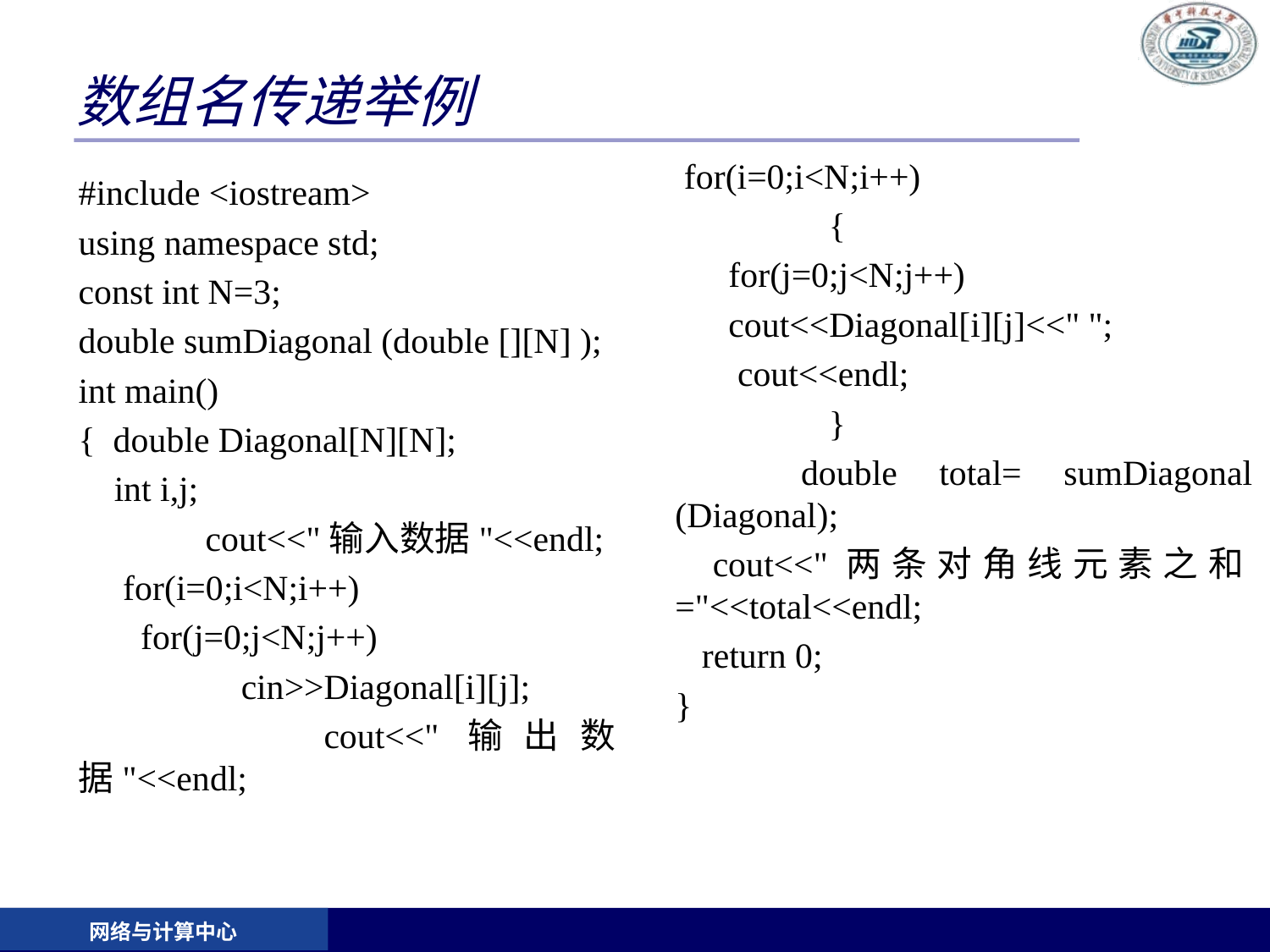

# 数组名传递举例
 for(i=0;i<N;i++)
	   {
      for(j=0;j<N;j++)
      cout<<Diagonal[i][j]<<" ";
       cout<<endl;
	   }
   double total= sumDiagonal (Diagonal);
  cout<<"两条对角线元素之和="<<total<<endl;
   return 0;
}
#include <iostream>
using namespace std;
const int N=3;
double sumDiagonal (double [][N] );
int main()
{  double Diagonal[N][N];
    int i,j;
	cout<<"输入数据"<<endl;
     for(i=0;i<N;i++)
       for(j=0;j<N;j++)
	    cin>>Diagonal[i][j];
	    cout<<"输出数据"<<endl;

网络与计算中心